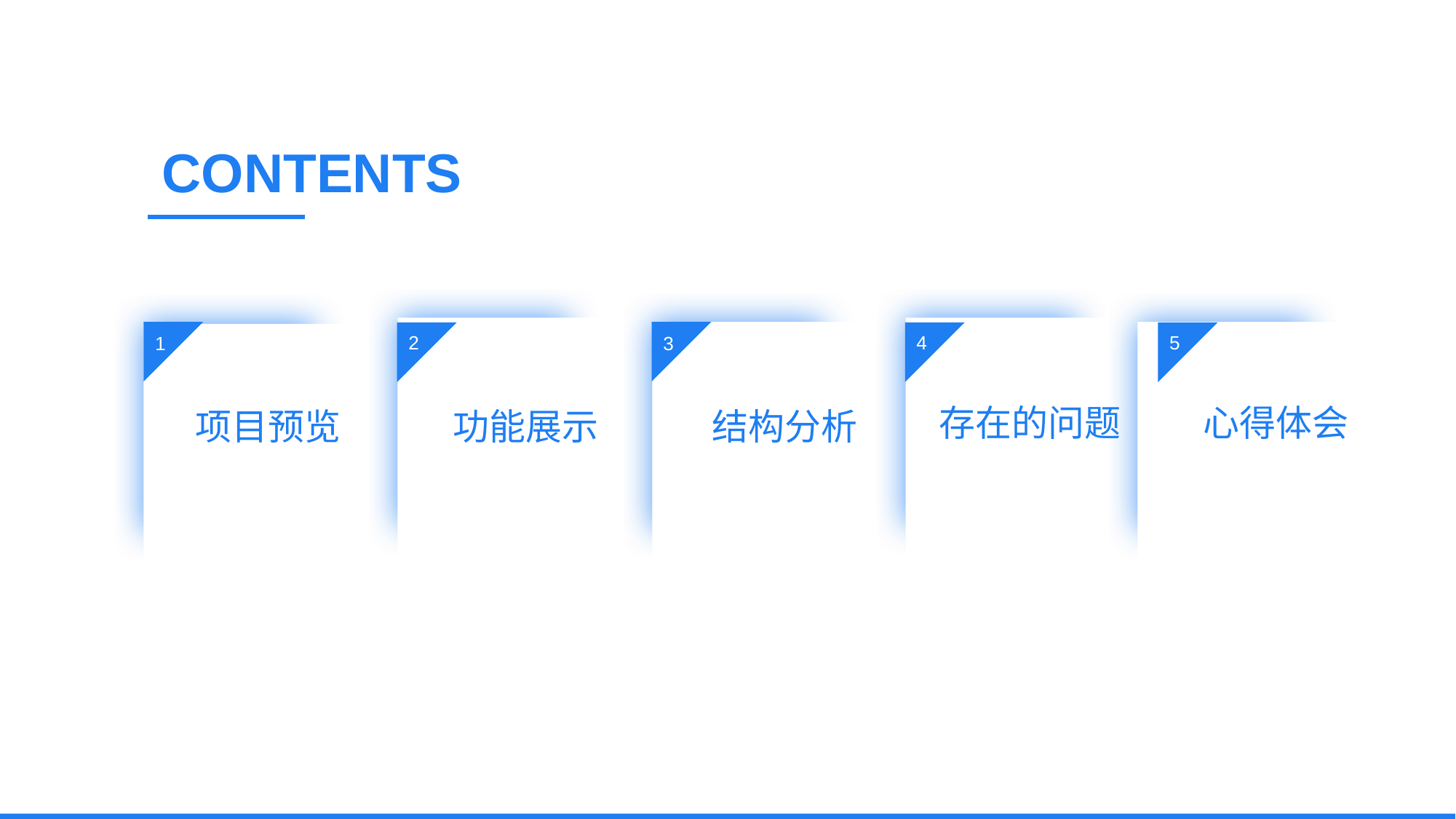

CONTENTS

2
4
5
1
3

存在的问题
结构分析
心得体会
项目预览
功能展示